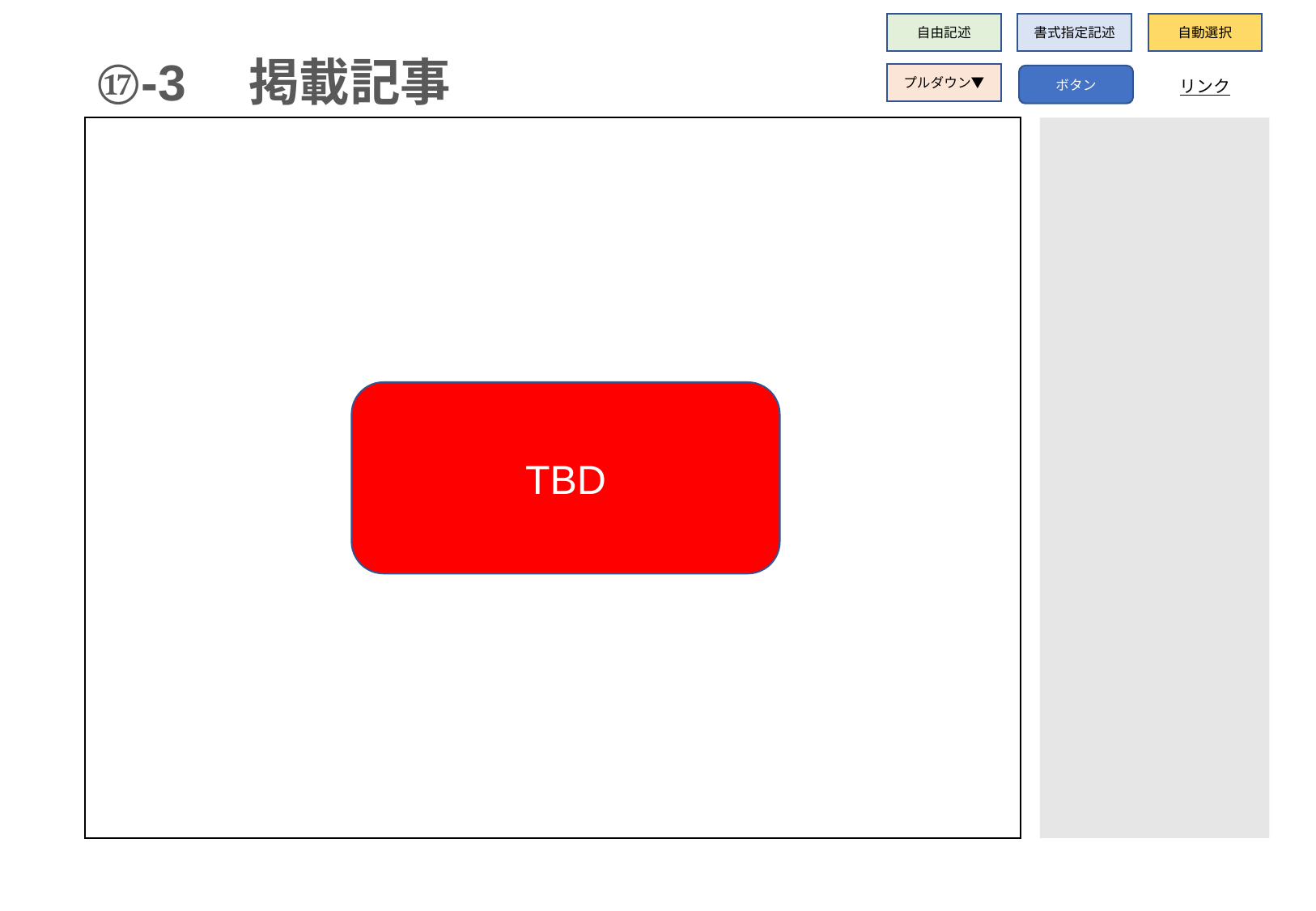

自由記述
書式指定記述
自動選択
⑰-3　掲載記事
プルダウン▼
ボタン
リンク

TBD